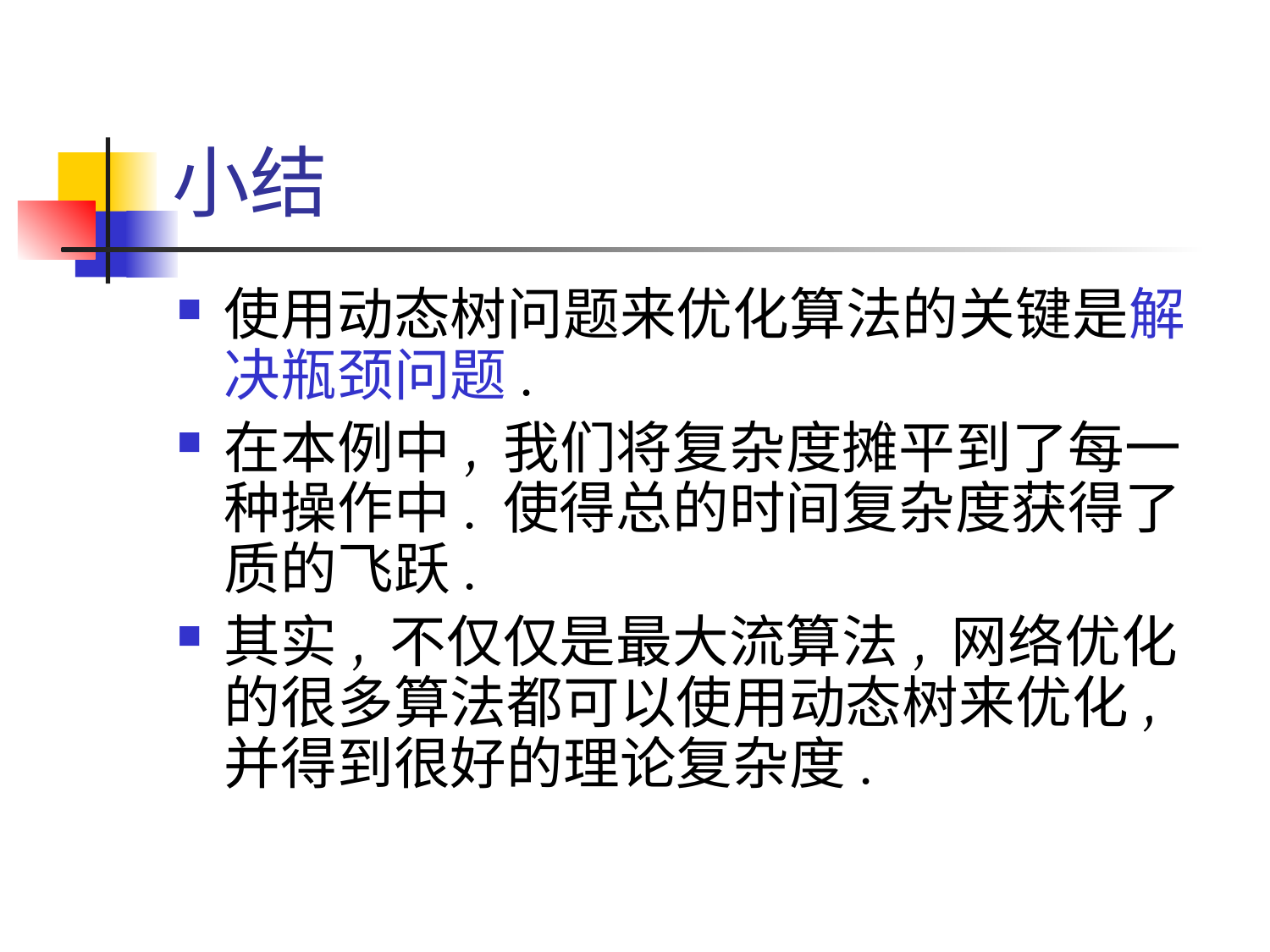

# 小结
使用动态树问题来优化算法的关键是解决瓶颈问题.
在本例中, 我们将复杂度摊平到了每一种操作中. 使得总的时间复杂度获得了质的飞跃.
其实, 不仅仅是最大流算法, 网络优化的很多算法都可以使用动态树来优化, 并得到很好的理论复杂度.